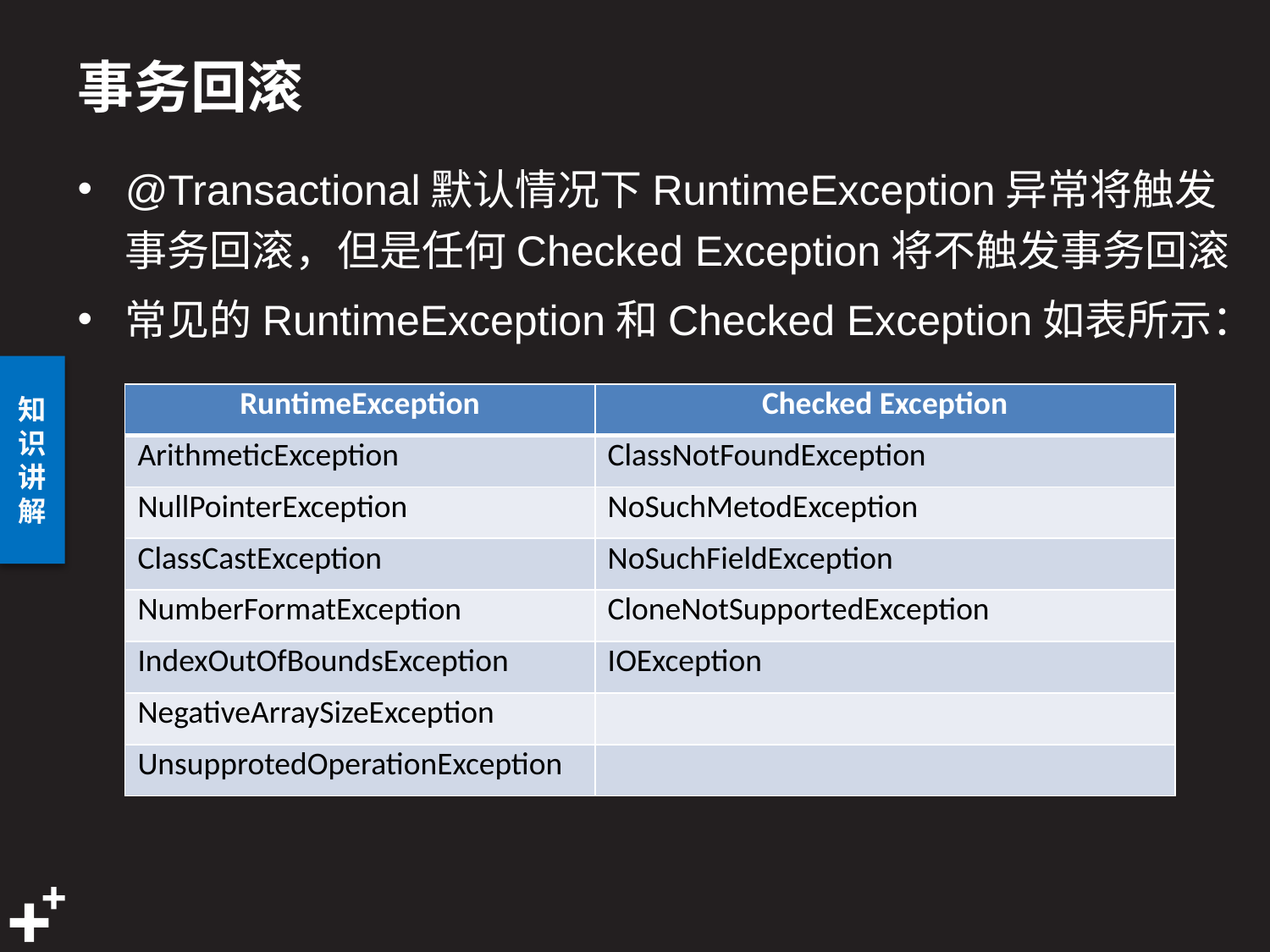

# 事务回滚
@Transactional默认情况下RuntimeException异常将触发事务回滚，但是任何Checked Exception将不触发事务回滚
常见的RuntimeException和Checked Exception如表所示：
| RuntimeException | Checked Exception |
| --- | --- |
| ArithmeticException | ClassNotFoundException |
| NullPointerException | NoSuchMetodException |
| ClassCastException | NoSuchFieldException |
| NumberFormatException | CloneNotSupportedException |
| IndexOutOfBoundsException | IOException |
| NegativeArraySizeException |  |
| UnsupprotedOperationException |  |